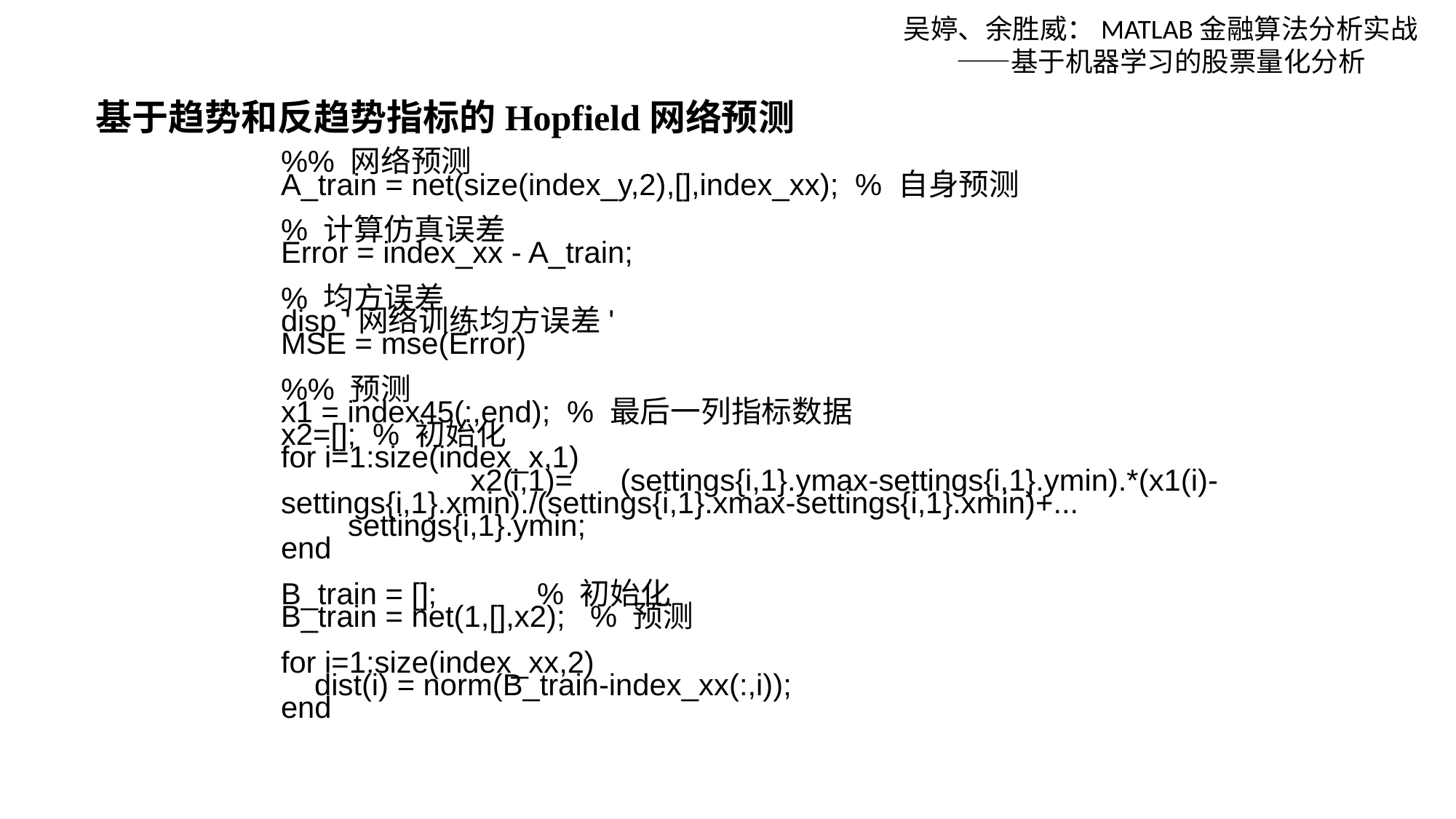

吴婷、余胜威：MATLAB金融算法分析实战——基于机器学习的股票量化分析
基于趋势和反趋势指标的Hopfield网络预测
%% 网络预测
A_train = net(size(index_y,2),[],index_xx);  % 自身预测

% 计算仿真误差
Error = index_xx - A_train;

% 均方误差
disp '网络训练均方误差'
MSE = mse(Error)

%% 预测
x1 = index45(:,end);  % 最后一列指标数据
x2=[];  % 初始化
for i=1:size(index_x,1)
    x2(i,1)= (settings{i,1}.ymax-settings{i,1}.ymin).*(x1(i)-settings{i,1}.xmin)./(settings{i,1}.xmax-settings{i,1}.xmin)+...
        settings{i,1}.ymin;
end

B_train = [];            % 初始化
B_train = net(1,[],x2);   % 预测

for i=1:size(index_xx,2)
    dist(i) = norm(B_train-index_xx(:,i));
end